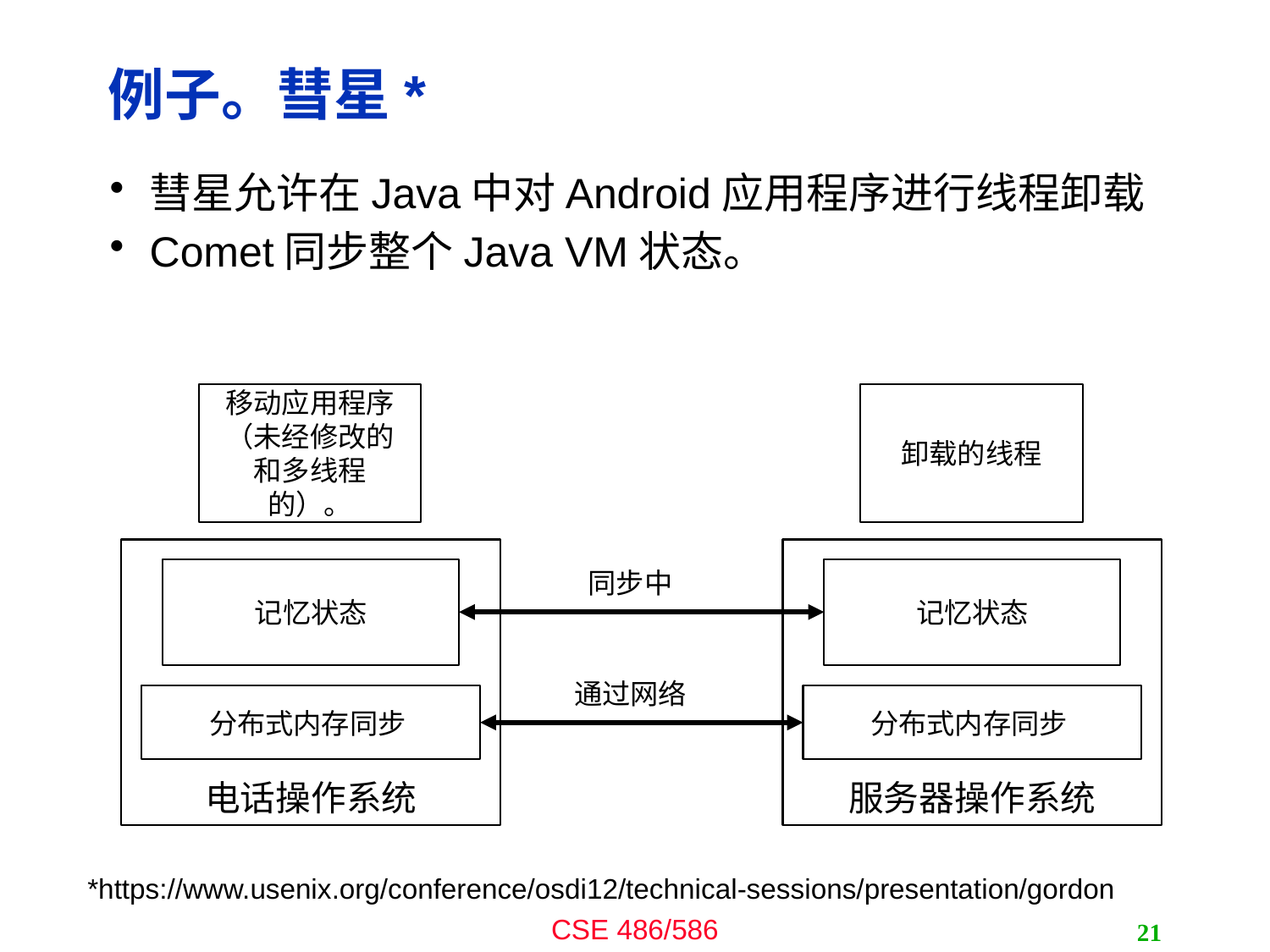

# 例子。彗星*
彗星允许在Java中对Android应用程序进行线程卸载
Comet同步整个Java VM状态。
移动应用程序（未经修改的和多线程的）。
卸载的线程

电话操作系统

服务器操作系统
记忆状态
同步中
记忆状态
通过网络
分布式内存同步
分布式内存同步
*https://www.usenix.org/conference/osdi12/technical-sessions/presentation/gordon
21